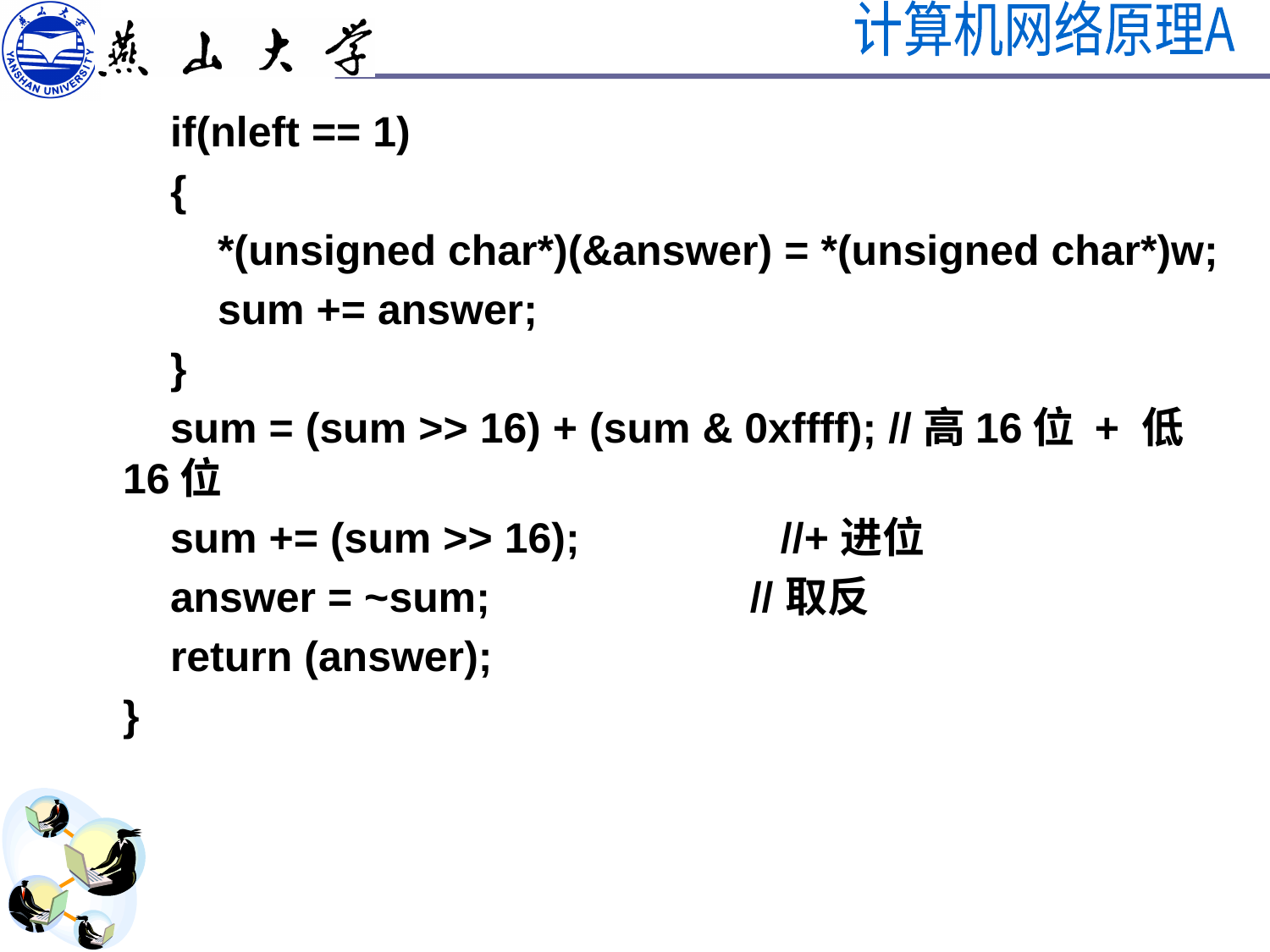

if(nleft == 1)
    {
        *(unsigned char*)(&answer) = *(unsigned char*)w;
        sum += answer;
    }
    sum = (sum >> 16) + (sum & 0xffff); //高16位 + 低16位
    sum += (sum >> 16);                 //+进位
    answer = ~sum;                      //取反
    return (answer);
}